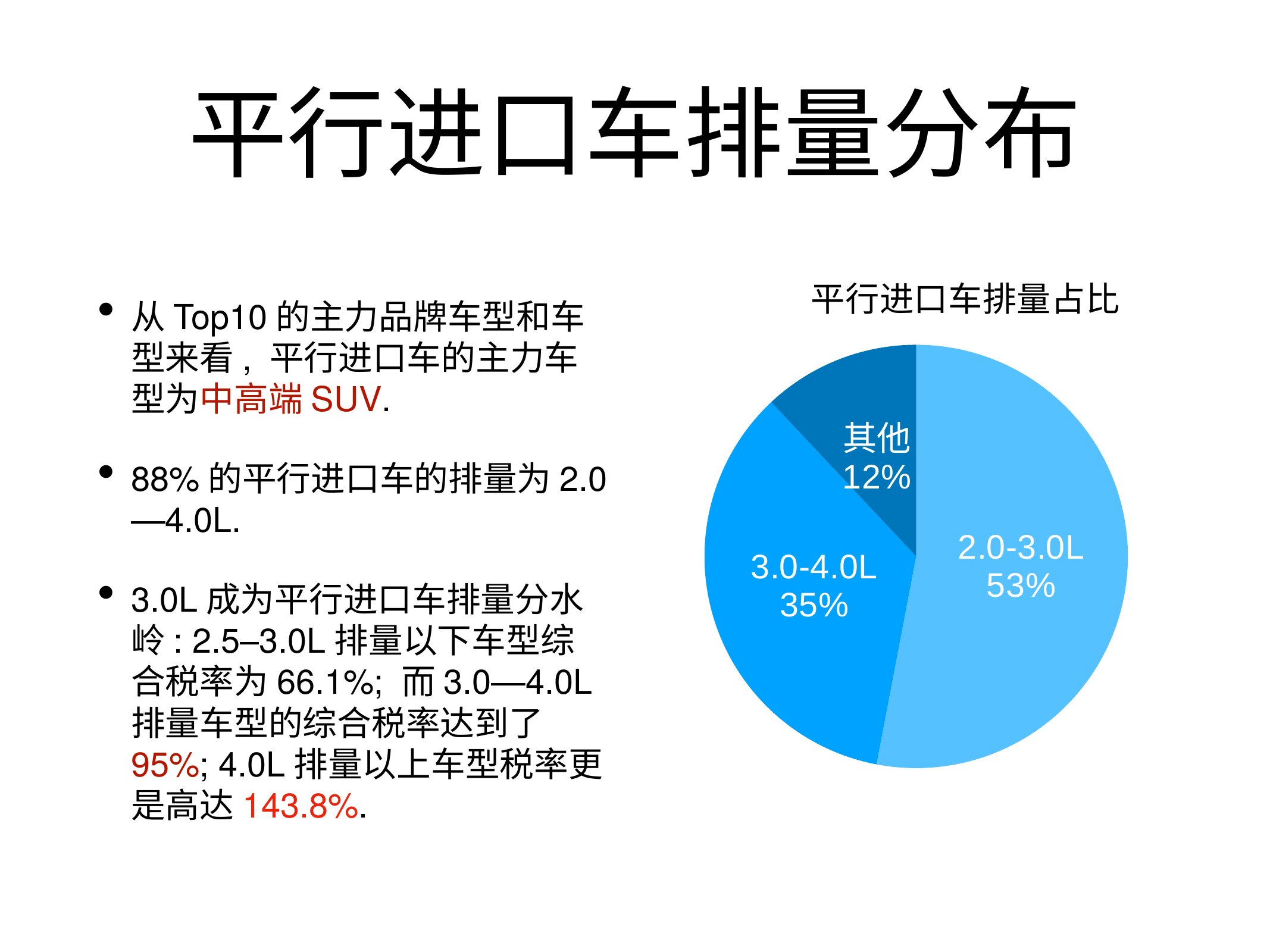

# 平行进口车排量分布
从Top10的主力品牌车型和车型来看, 平行进口车的主力车型为中高端SUV.
88%的平行进口车的排量为2.0—4.0L.
3.0L成为平行进口车排量分水岭: 2.5–3.0L排量以下车型综合税率为66.1%; 而3.0—4.0L排量车型的综合税率达到了95%; 4.0L排量以上车型税率更是高达143.8%.

### Chart: 平行进口车排量占比

| Category | 区域 1 |
|---|---|
| 2.0-3.0L | 0.53 |
| 3.0-4.0L | 0.35 |
| 其他 | 0.12 |